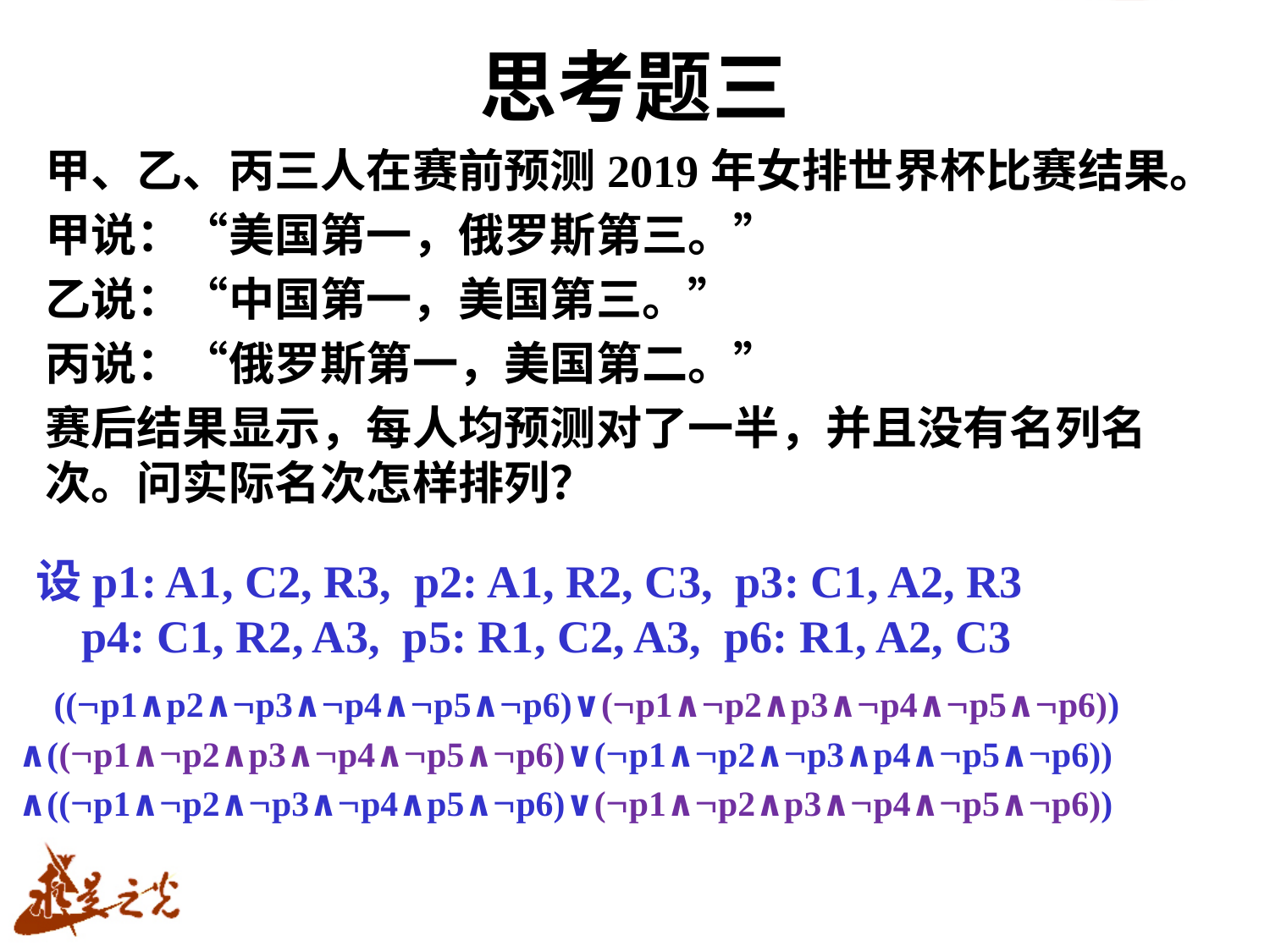

# 思考题三
甲、乙、丙三人在赛前预测2019年女排世界杯比赛结果。
甲说：“美国第一，俄罗斯第三。”
乙说：“中国第一，美国第三。”
丙说：“俄罗斯第一，美国第二。”
赛后结果显示，每人均预测对了一半，并且没有名列名次。问实际名次怎样排列？
设p1: A1, C2, R3,  p2: A1, R2, C3,  p3: C1, A2, R3
    p4: C1, R2, A3,  p5: R1, C2, A3,  p6: R1, A2, C3
    ((¬p1∧p2∧¬p3∧¬p4∧¬p5∧¬p6)∨(¬p1∧¬p2∧p3∧¬p4∧¬p5∧¬p6))
∧((¬p1∧¬p2∧p3∧¬p4∧¬p5∧¬p6)∨(¬p1∧¬p2∧¬p3∧p4∧¬p5∧¬p6))
∧((¬p1∧¬p2∧¬p3∧¬p4∧p5∧¬p6)∨(¬p1∧¬p2∧p3∧¬p4∧¬p5∧¬p6))

30